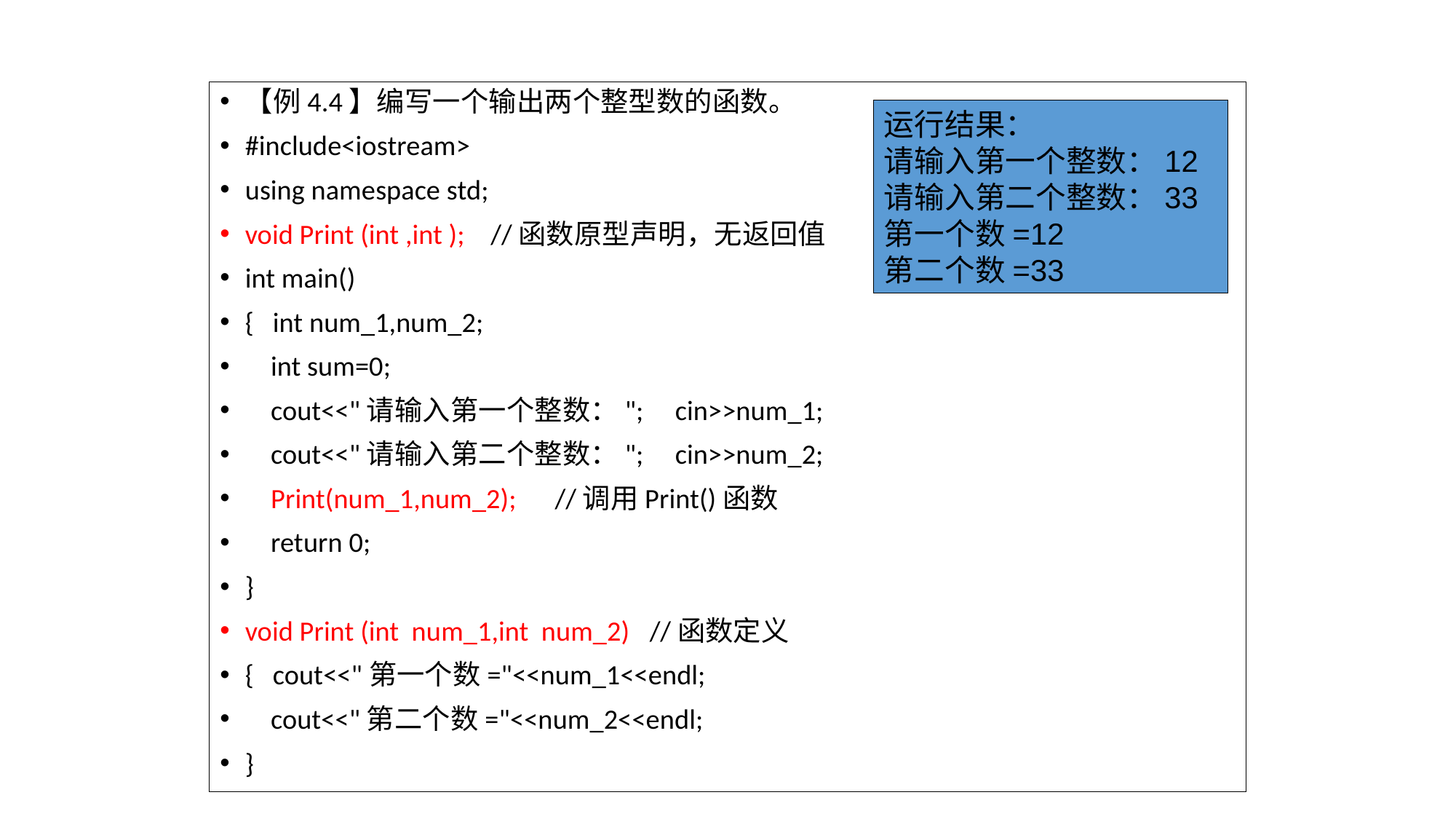

【例4.4】编写一个输出两个整型数的函数。
#include<iostream>
using namespace std;
void Print (int ,int );    //函数原型声明，无返回值
int main()
{   int num_1,num_2;
    int sum=0;
    cout<<"请输入第一个整数：";     cin>>num_1;
    cout<<"请输入第二个整数：";     cin>>num_2;
    Print(num_1,num_2);      //调用Print()函数
    return 0;
}
void Print (int  num_1,int  num_2)   //函数定义
{   cout<<"第一个数="<<num_1<<endl;
    cout<<"第二个数="<<num_2<<endl;
}
运行结果：
请输入第一个整数：12
请输入第二个整数：33
第一个数=12
第二个数=33